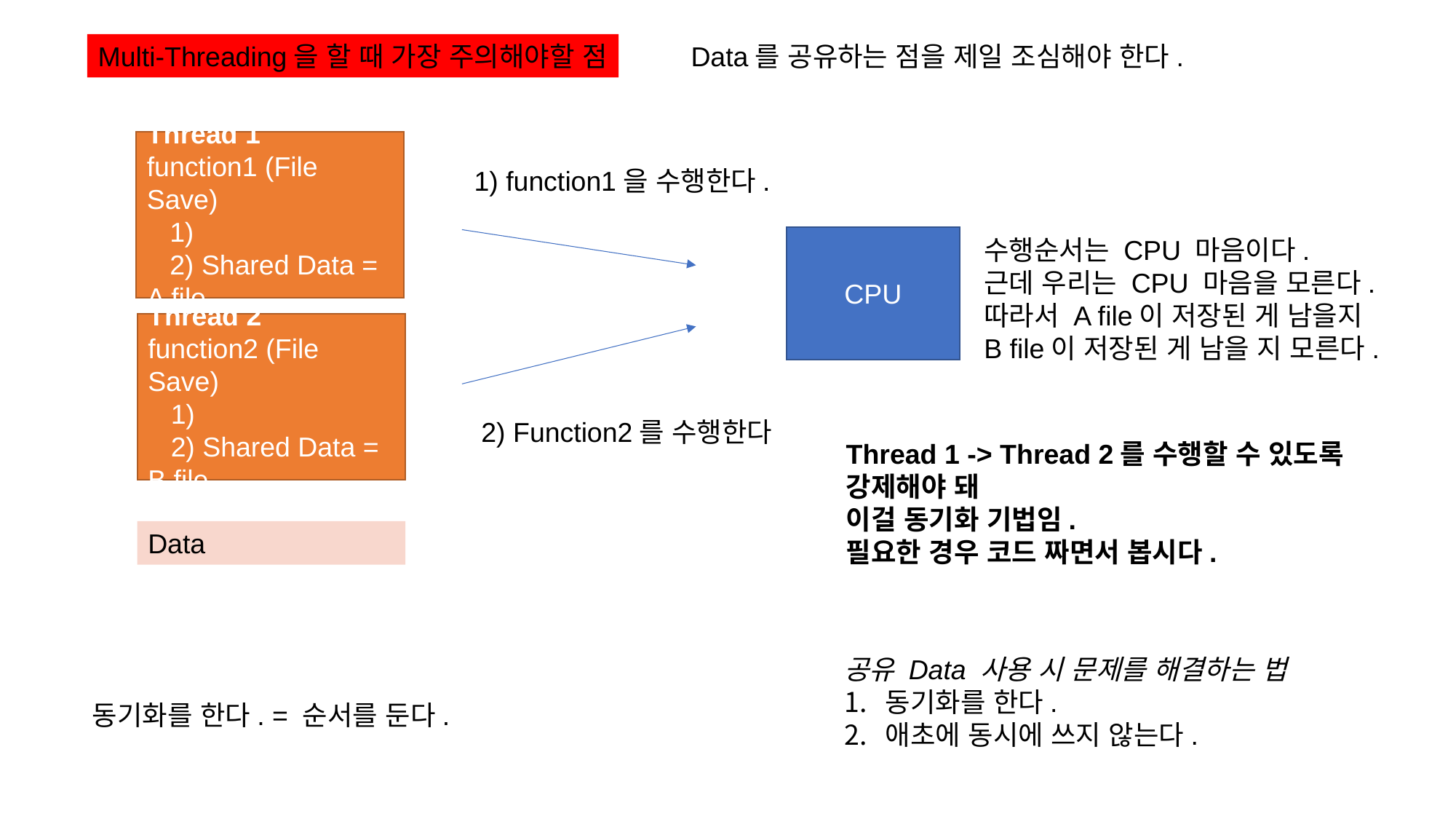

Multi-Threading을 할 때 가장 주의해야할 점
Data를 공유하는 점을 제일 조심해야 한다.
Thread 1
function1 (File Save)
   1)
   2) Shared Data = A file
1) function1을 수행한다.
CPU
수행순서는 CPU 마음이다.
근데 우리는 CPU 마음을 모른다.
따라서 A file이 저장된 게 남을지
B file이 저장된 게 남을 지 모른다.
Thread 2
function2 (File Save)
   1)
   2) Shared Data = B file
2) Function2를 수행한다
Thread 1 -> Thread 2를 수행할 수 있도록
강제해야 돼
이걸 동기화 기법임.
필요한 경우 코드 짜면서 봅시다.
Data
공유 Data 사용 시 문제를 해결하는 법
동기화를 한다.
애초에 동시에 쓰지 않는다.
동기화를 한다. = 순서를 둔다.